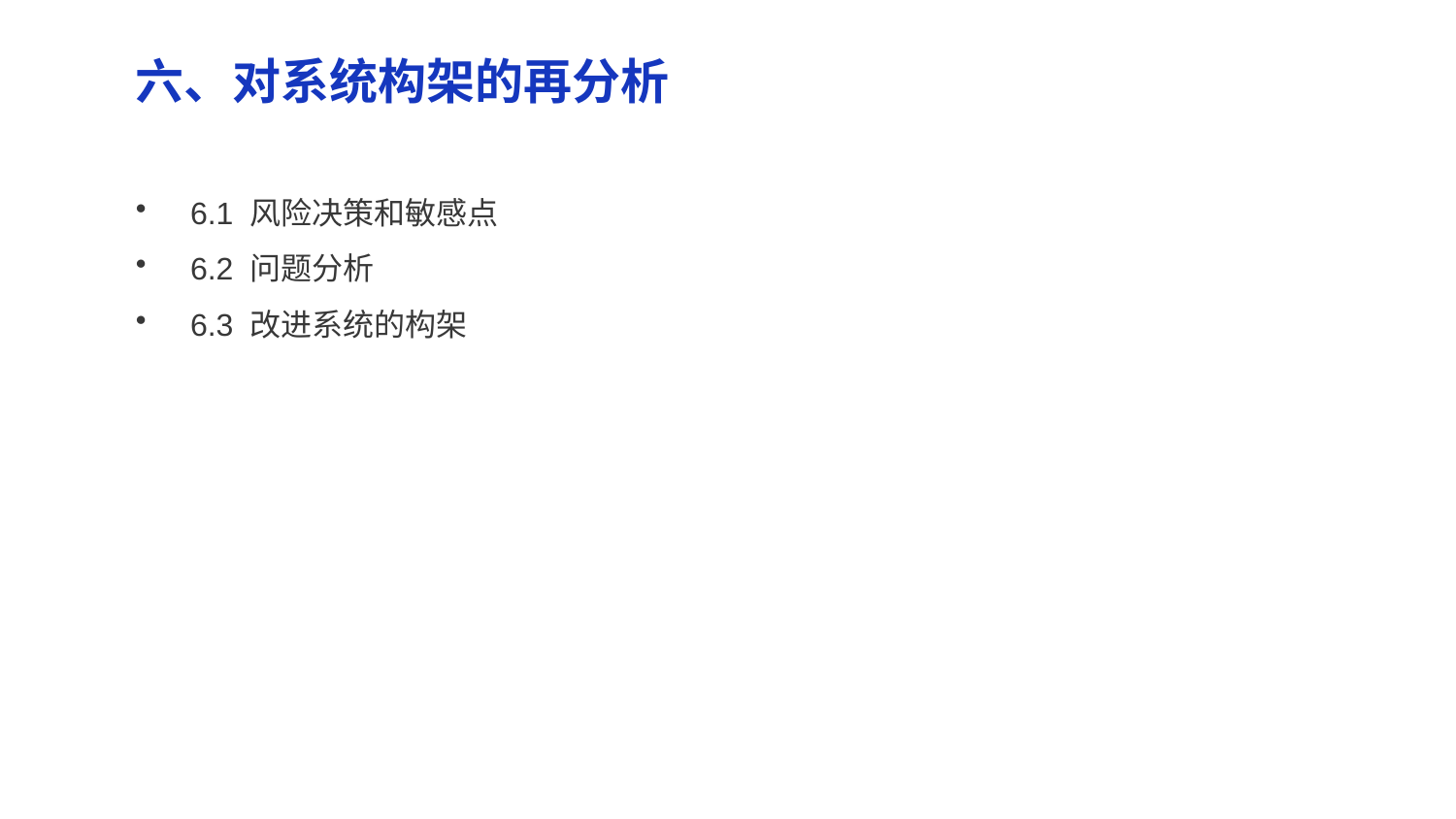

六、对系统构架的再分析
6.1 风险决策和敏感点
6.2 问题分析
6.3 改进系统的构架